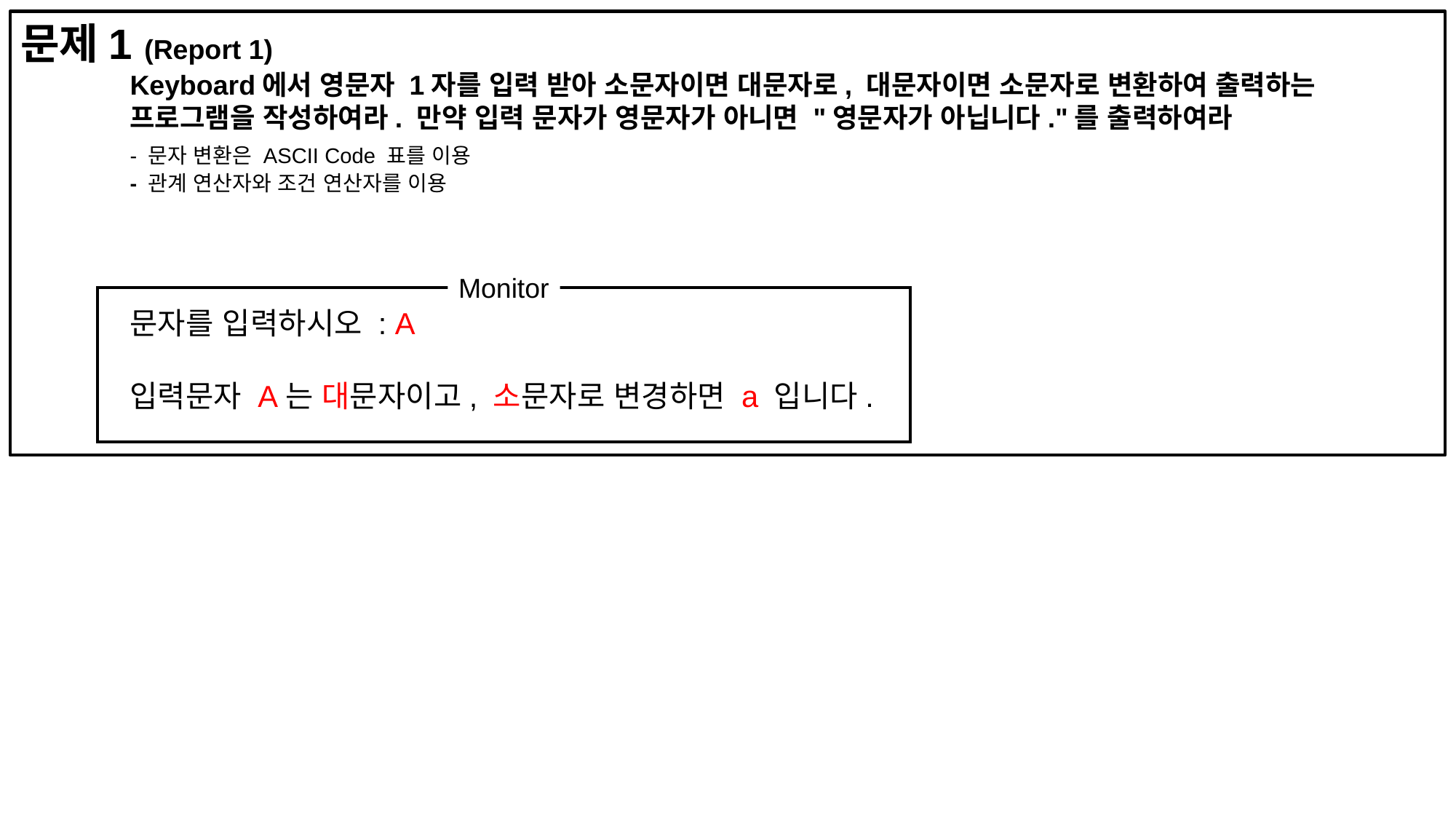

문제1 (Report 1)
	Keyboard에서 영문자 1자를 입력 받아 소문자이면 대문자로, 대문자이면 소문자로 변환하여 출력하는
	프로그램을 작성하여라. 만약 입력 문자가 영문자가 아니면 "영문자가 아닙니다."를 출력하여라
	- 문자 변환은 ASCII Code 표를 이용
	- 관계 연산자와 조건 연산자를 이용

	문자를 입력하시오 : A

	입력문자 A는 대문자이고, 소문자로 변경하면 a 입니다.

Monitor